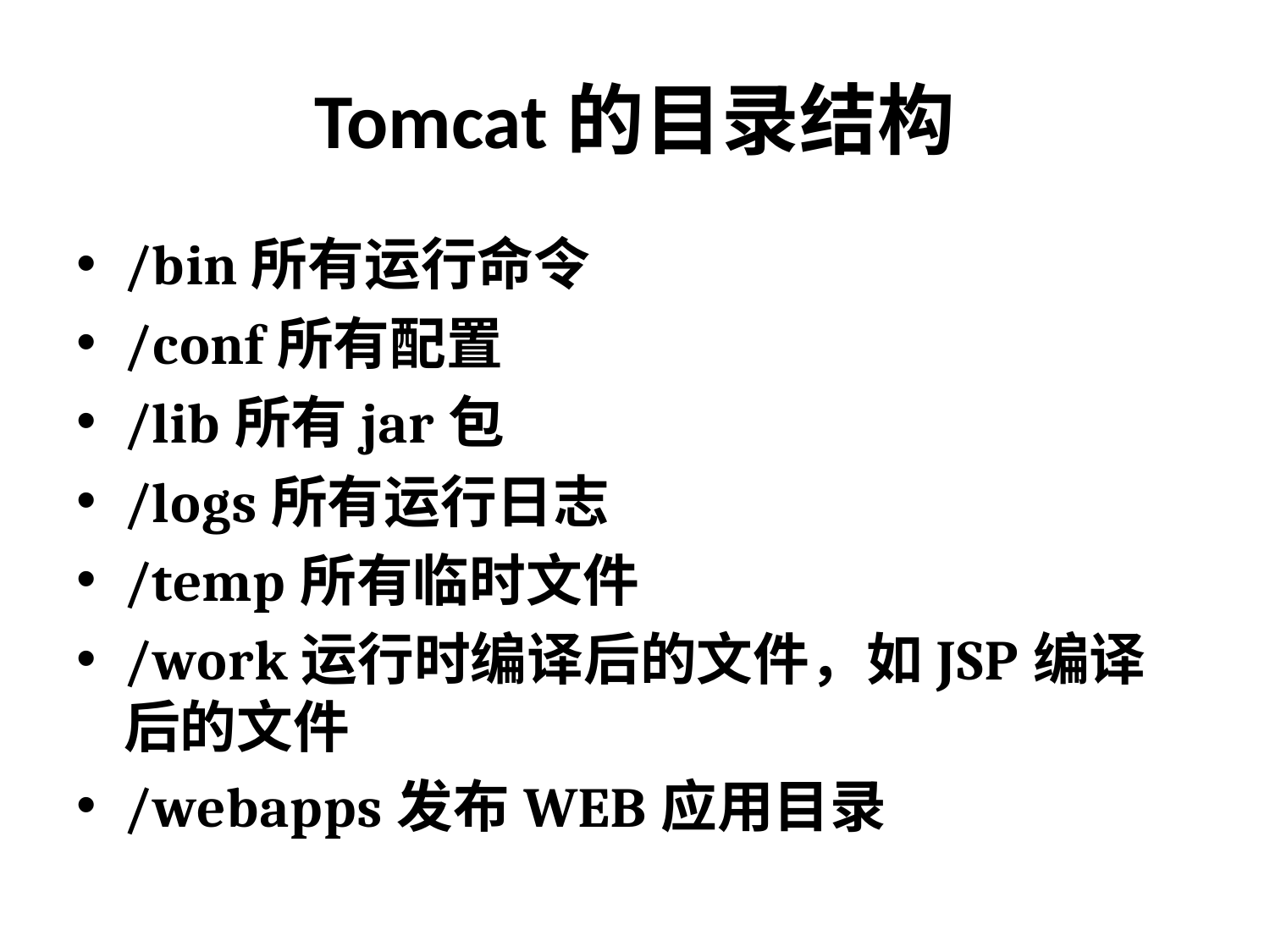

# Tomcat的目录结构
/bin所有运行命令
/conf所有配置
/lib所有jar包
/logs所有运行日志
/temp所有临时文件
/work运行时编译后的文件，如JSP编译后的文件
/webapps发布WEB应用目录